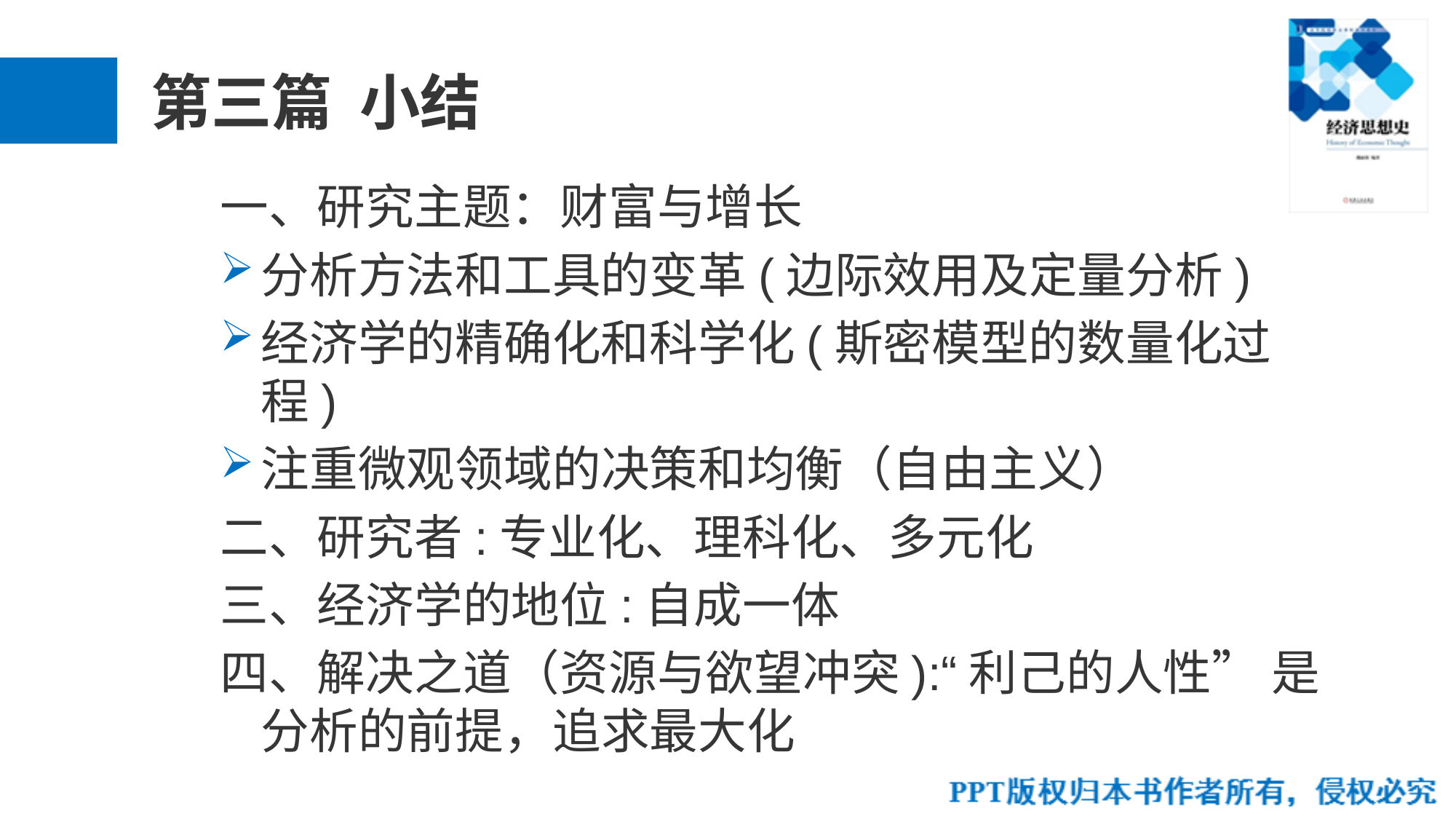

# 第三篇  小结

一、研究主题：财富与增长
分析方法和工具的变革(边际效用及定量分析)
经济学的精确化和科学化(斯密模型的数量化过程)
注重微观领域的决策和均衡（自由主义）
二、研究者:专业化、理科化、多元化
三、经济学的地位:自成一体
四、解决之道（资源与欲望冲突):“利己的人性” 是分析的前提，追求最大化